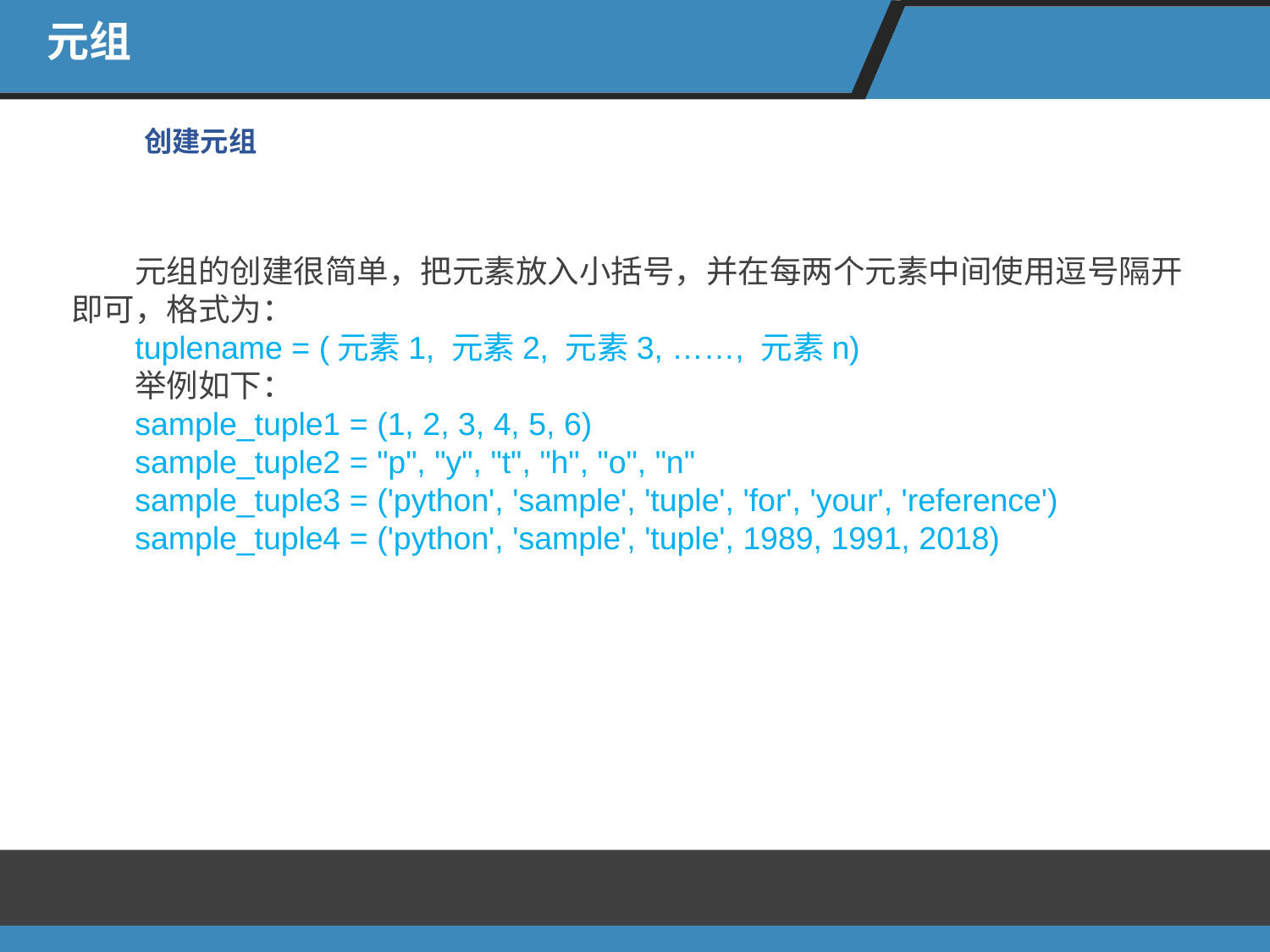

元组
创建元组
元组的创建很简单，把元素放入小括号，并在每两个元素中间使用逗号隔开即可，格式为：
tuplename = (元素1, 元素2, 元素3, ……, 元素n)
举例如下：
sample_tuple1 = (1, 2, 3, 4, 5, 6)
sample_tuple2 = "p", "y", "t", "h", "o", "n"
sample_tuple3 = ('python', 'sample', 'tuple', 'for', 'your', 'reference')
sample_tuple4 = ('python', 'sample', 'tuple', 1989, 1991, 2018)